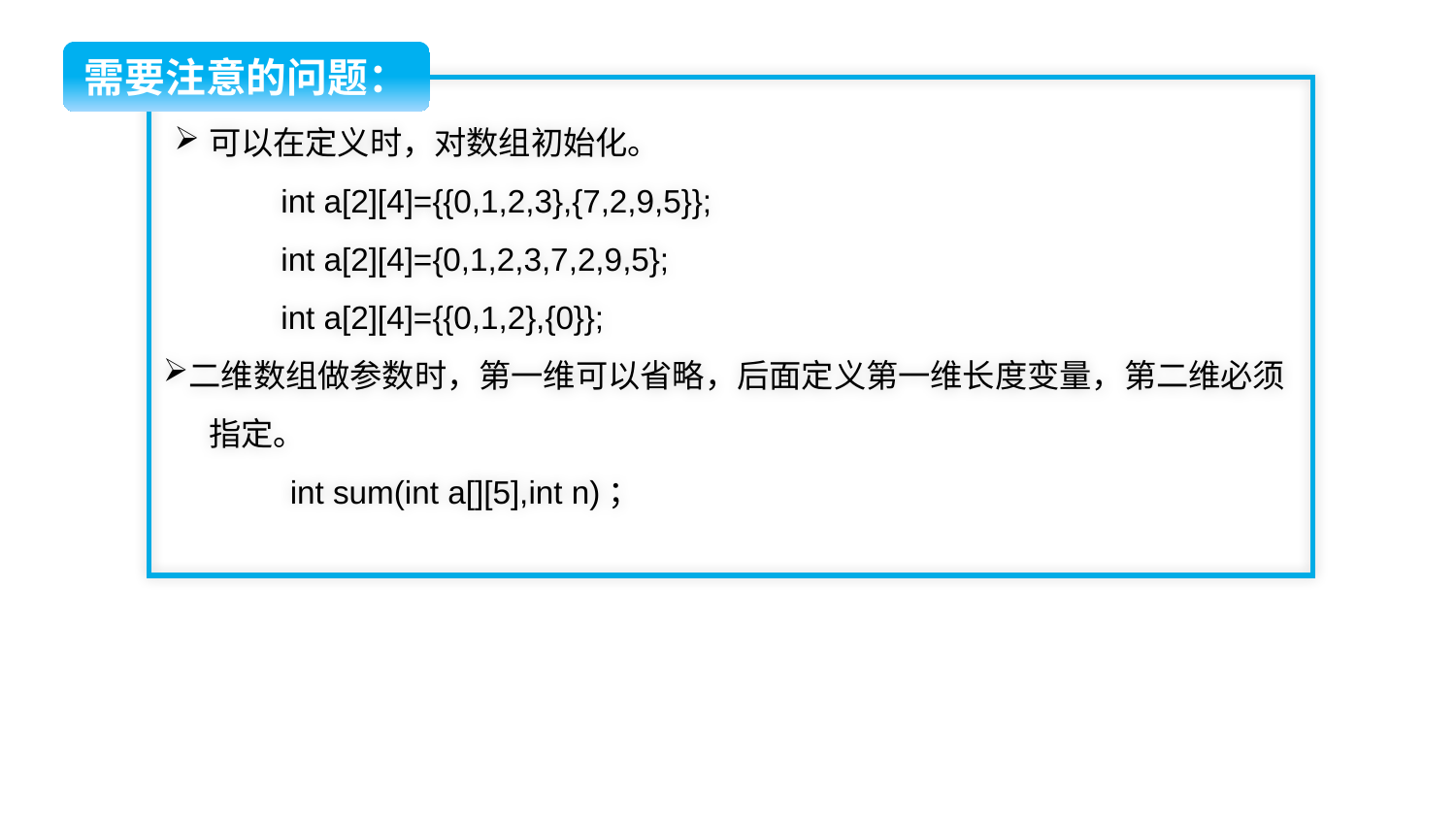

需要注意的问题：

可以在定义时，对数组初始化。
     int a[2][4]={{0,1,2,3},{7,2,9,5}};
     int a[2][4]={0,1,2,3,7,2,9,5};
     int a[2][4]={{0,1,2},{0}};
二维数组做参数时，第一维可以省略，后面定义第一维长度变量，第二维必须指定。
      int sum(int a[][5],int n)；